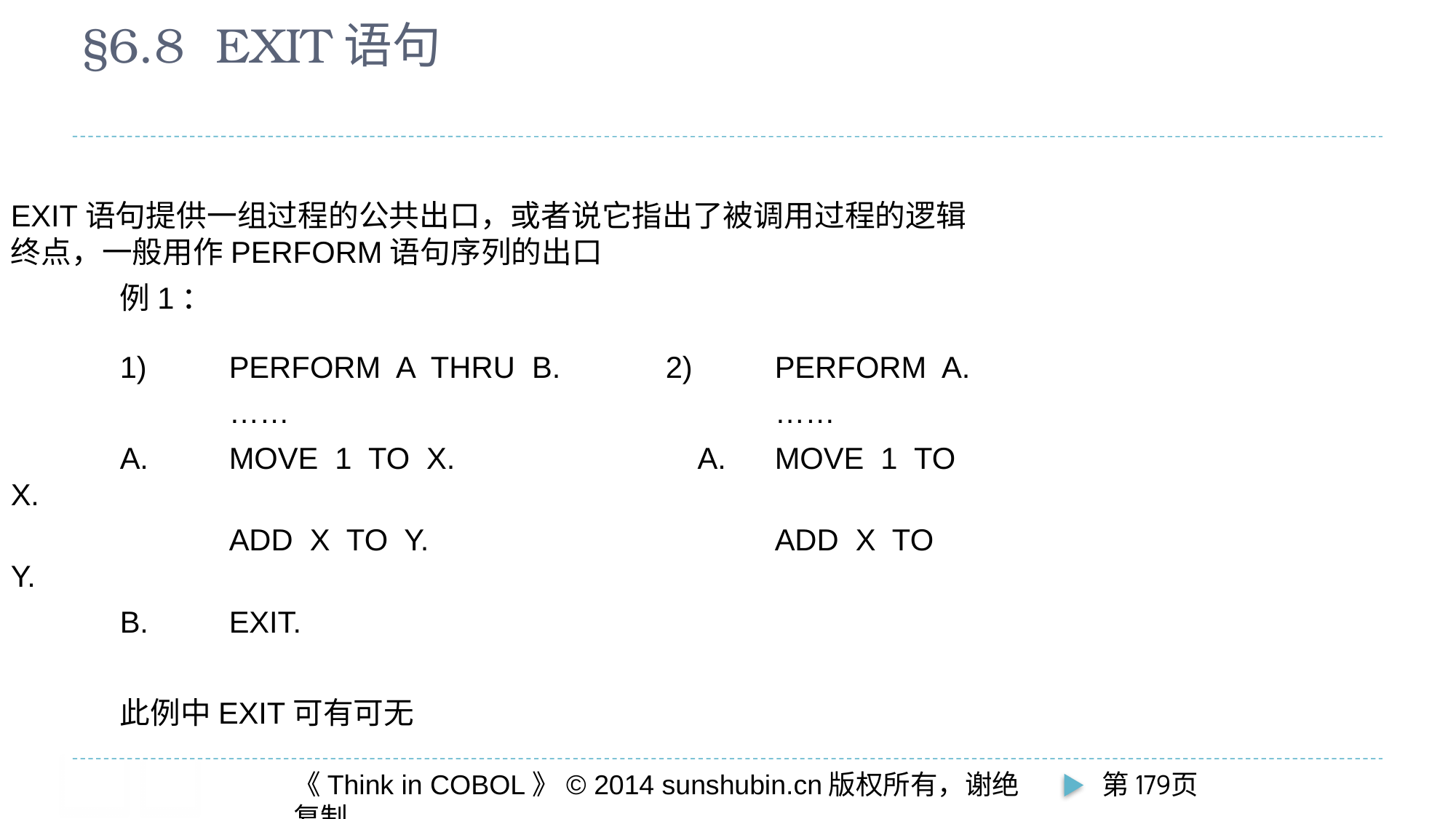

# §6.8  EXIT语句
EXIT语句提供一组过程的公共出口，或者说它指出了被调用过程的逻辑终点，一般用作PERFORM语句序列的出口
	例1：

	1)	PERFORM  A  THRU  B.	2)	PERFORM  A.
		……					……
	A.	MOVE  1  TO  X.		    A.	MOVE  1  TO  X.
		ADD  X  TO  Y.				ADD  X  TO  Y.
	B.	EXIT.

	此例中EXIT可有可无